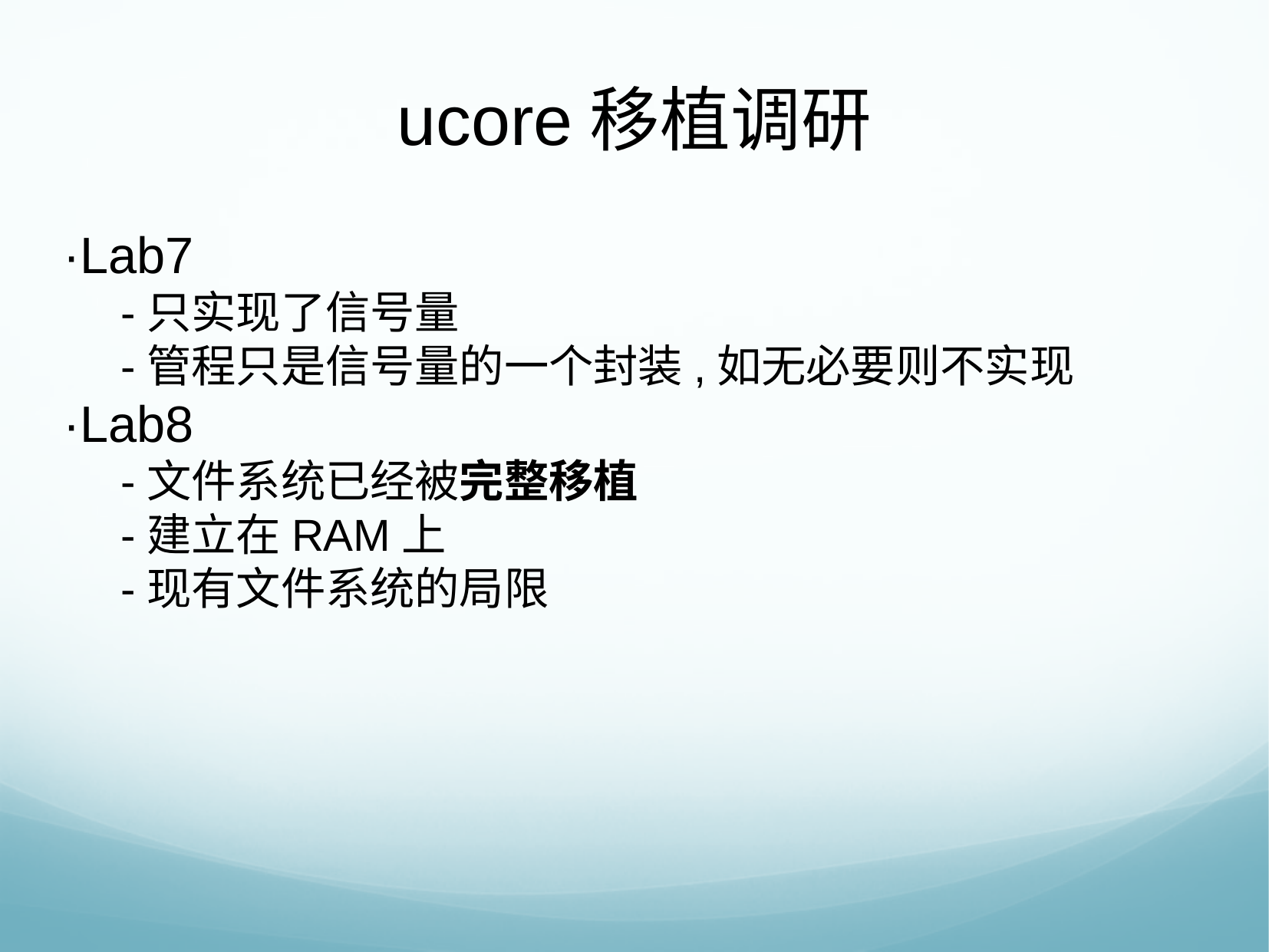

ucore移植调研
·Lab7
-只实现了信号量
-管程只是信号量的一个封装,如无必要则不实现
·Lab8
-文件系统已经被完整移植
-建立在RAM上
-现有文件系统的局限